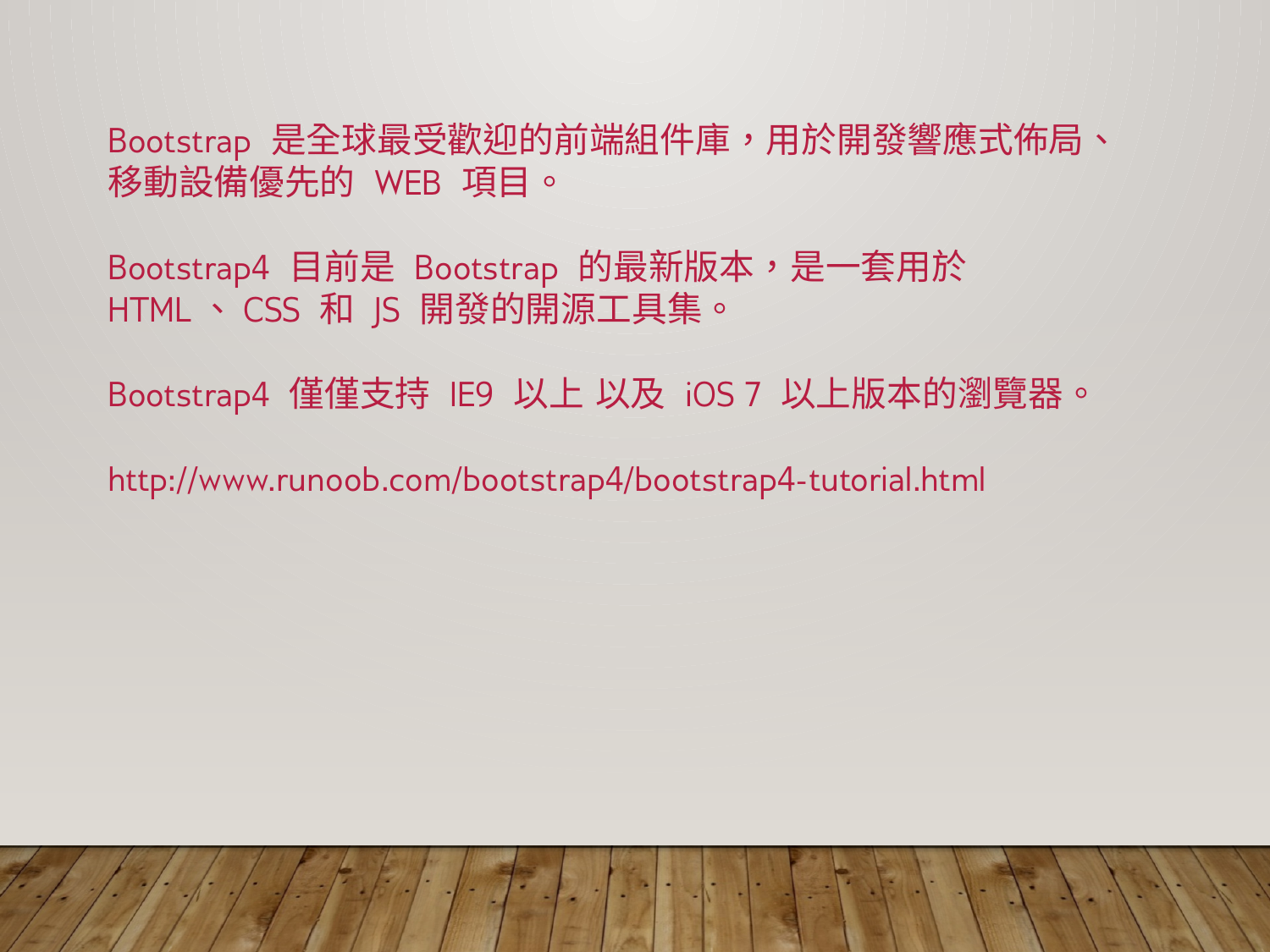

Bootstrap 是全球最受歡迎的前端組件庫，用於開發響應式佈局、移動設備優先的 WEB 項目。
Bootstrap4 目前是 Bootstrap 的最新版本，是一套用於 HTML、CSS 和 JS 開發的開源工具集。

Bootstrap4 僅僅支持 IE9 以上 以及 iOS 7 以上版本的瀏覽器。

http://www.runoob.com/bootstrap4/bootstrap4-tutorial.html